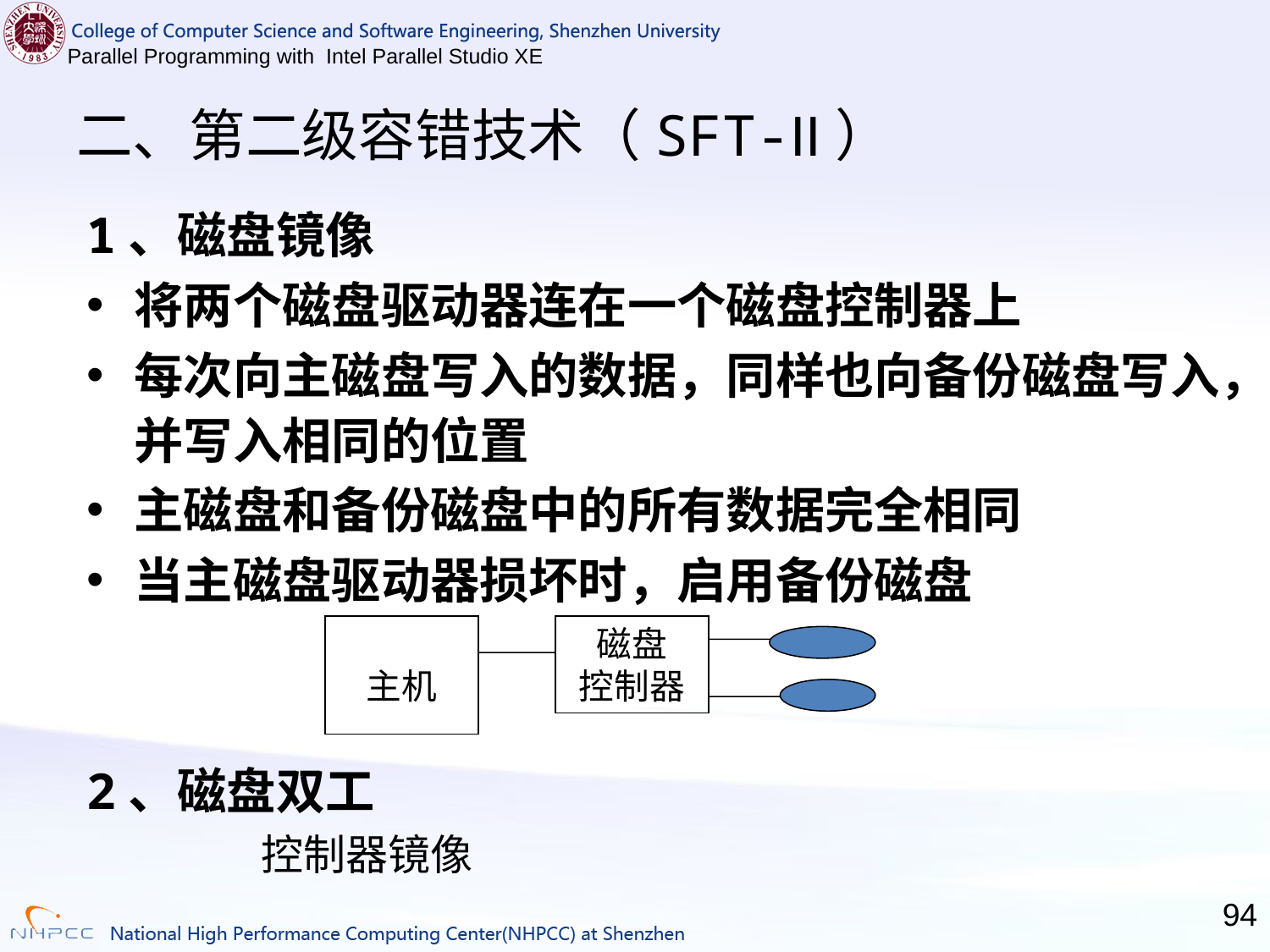

# 二、第二级容错技术（SFT-II）
1、磁盘镜像
将两个磁盘驱动器连在一个磁盘控制器上
每次向主磁盘写入的数据，同样也向备份磁盘写入，并写入相同的位置
主磁盘和备份磁盘中的所有数据完全相同
当主磁盘驱动器损坏时，启用备份磁盘

2、磁盘双工
		控制器镜像

主机

磁盘
控制器

94